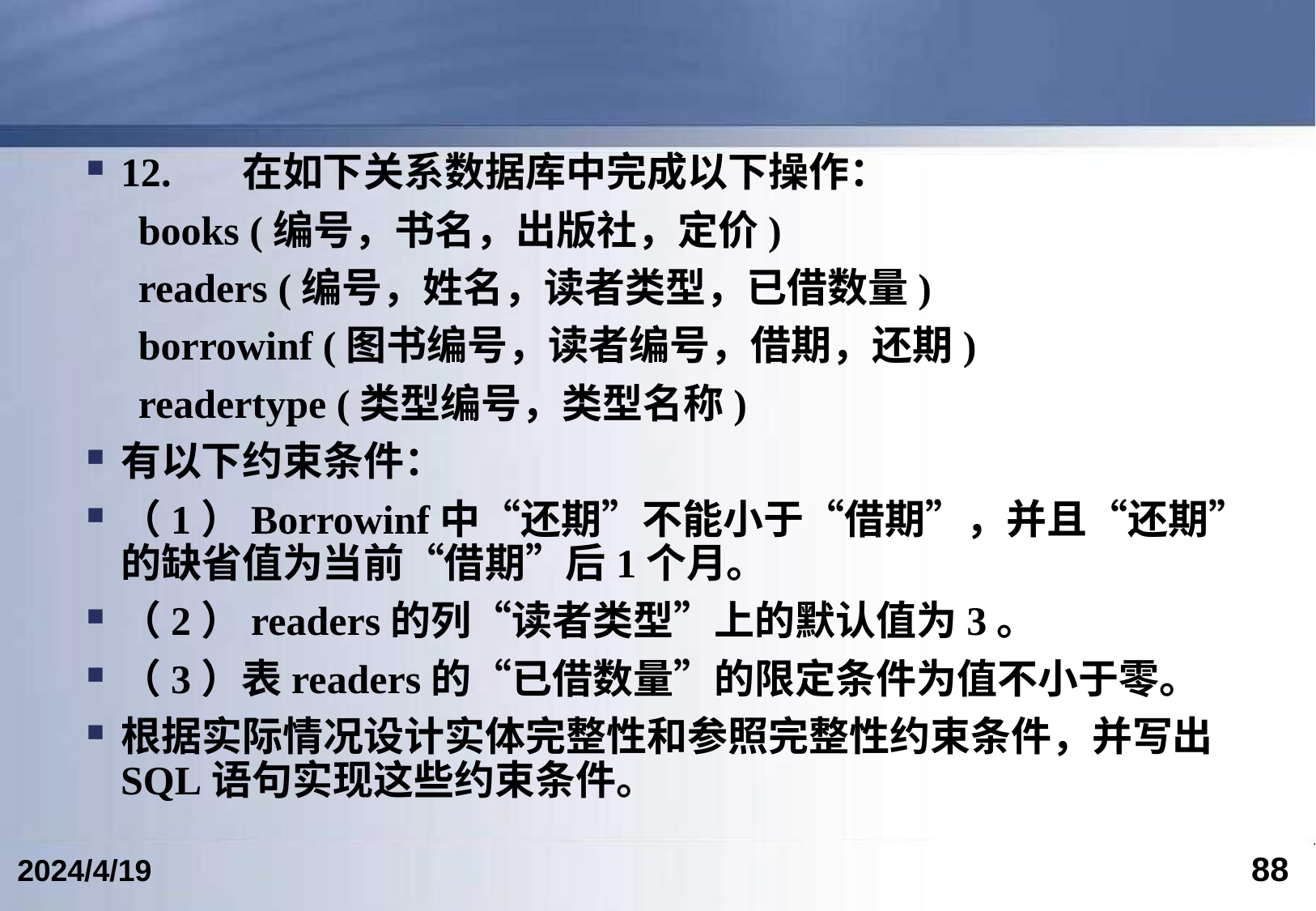

#
12.	在如下关系数据库中完成以下操作：
books (编号，书名，出版社，定价)
readers (编号，姓名，读者类型，已借数量)
borrowinf (图书编号，读者编号，借期，还期)
readertype (类型编号，类型名称)
有以下约束条件：
（1）Borrowinf中“还期”不能小于“借期”，并且“还期”的缺省值为当前“借期”后1个月。
（2）readers的列“读者类型”上的默认值为3。
（3）表readers的“已借数量”的限定条件为值不小于零。
根据实际情况设计实体完整性和参照完整性约束条件，并写出SQL语句实现这些约束条件。
88
2024/4/19